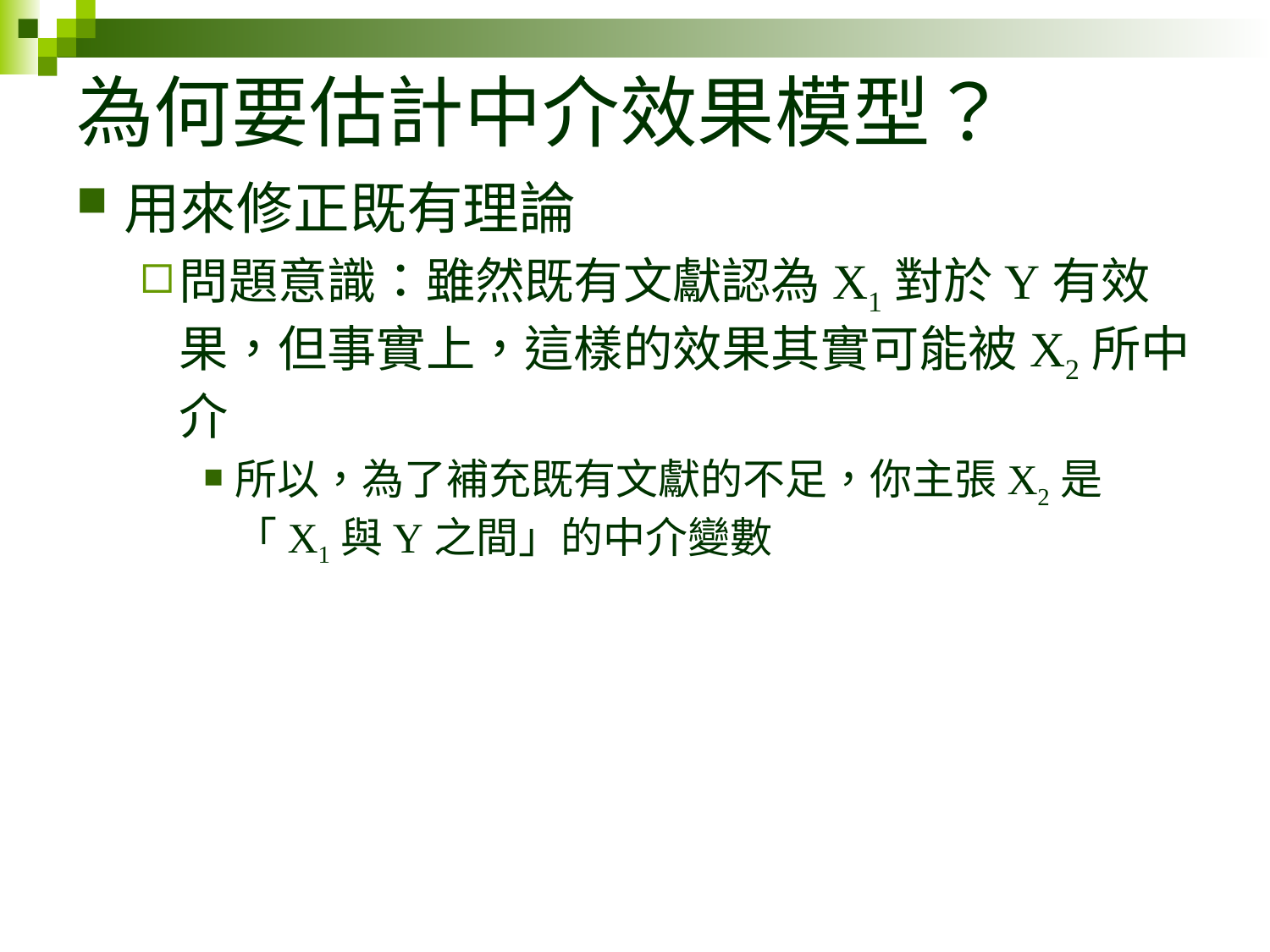

# 為何要估計中介效果模型？
用來修正既有理論
問題意識：雖然既有文獻認為X1對於Y有效果，但事實上，這樣的效果其實可能被X2所中介
所以，為了補充既有文獻的不足，你主張X2是「X1與Y之間」的中介變數